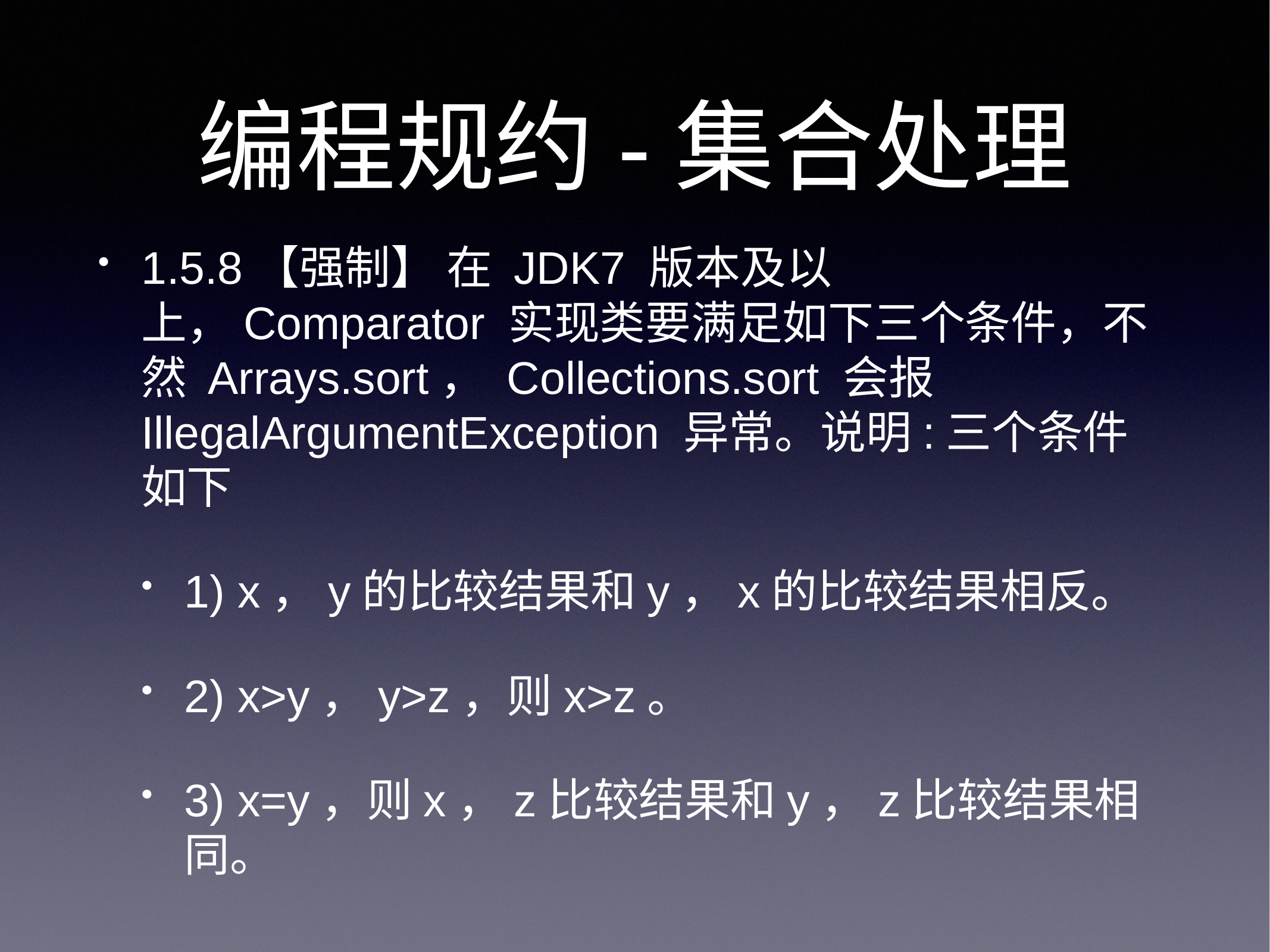

# 编程规约-集合处理
1.5.8【强制】 在 JDK7 版本及以上，Comparator 实现类要满足如下三个条件，不然 Arrays.sort， Collections.sort 会报 IllegalArgumentException 异常。说明:三个条件如下
1) x，y的比较结果和y，x的比较结果相反。
2) x>y，y>z，则x>z。
3) x=y，则x，z比较结果和y，z比较结果相同。